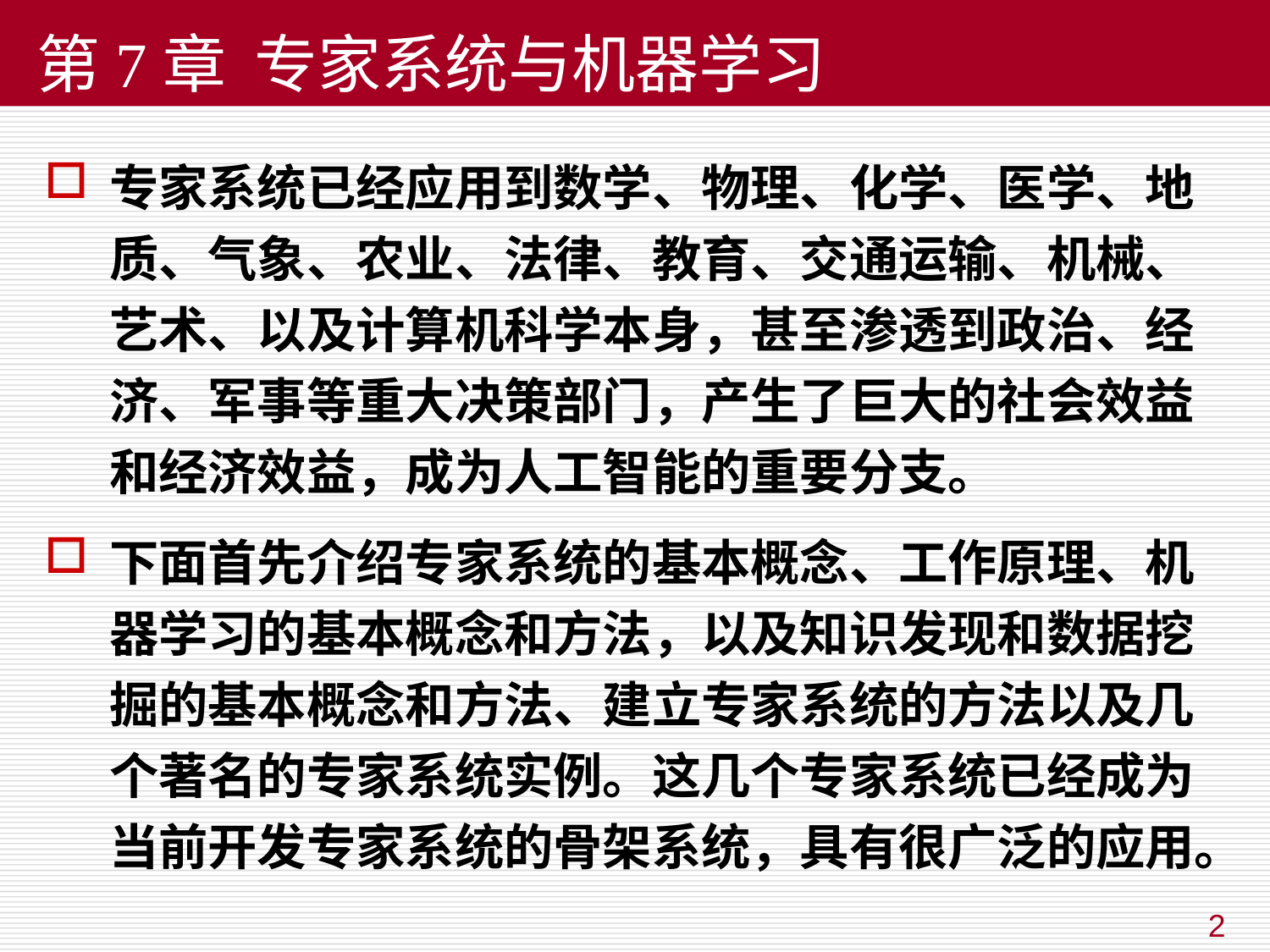

第7章  专家系统与机器学习
专家系统已经应用到数学、物理、化学、医学、地质、气象、农业、法律、教育、交通运输、机械、艺术、以及计算机科学本身，甚至渗透到政治、经济、军事等重大决策部门，产生了巨大的社会效益和经济效益，成为人工智能的重要分支。
下面首先介绍专家系统的基本概念、工作原理、机器学习的基本概念和方法，以及知识发现和数据挖掘的基本概念和方法、建立专家系统的方法以及几个著名的专家系统实例。这几个专家系统已经成为当前开发专家系统的骨架系统，具有很广泛的应用。
2